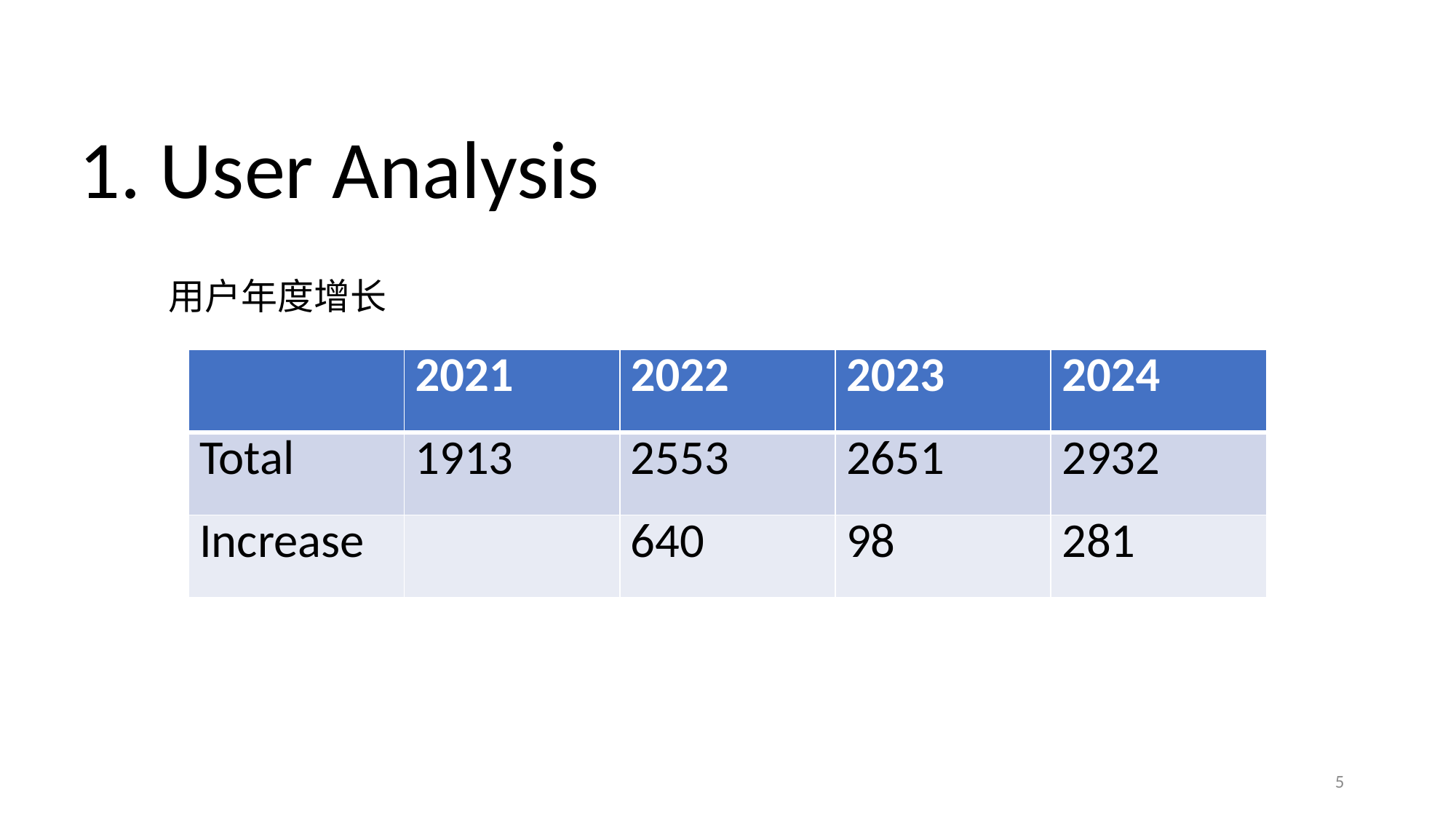

# 1. User Analysis

用户年度增长
|  | 2021 | 2022 | 2023 | 2024 |
| --- | --- | --- | --- | --- |
| Total | 1913 | 2553 | 2651 | 2932 |
| Increase |  | 640 | 98 | 281 |
5